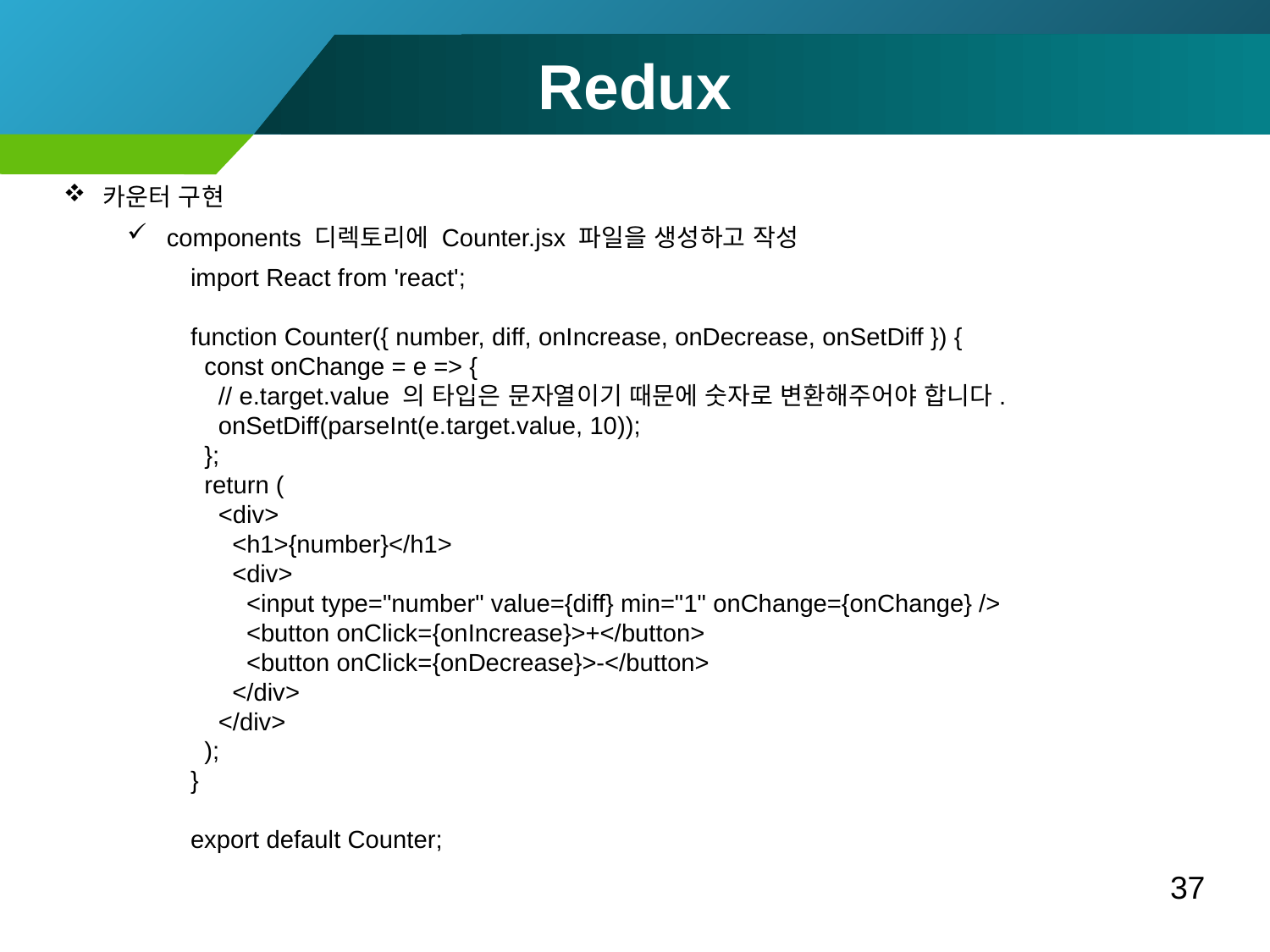

Redux
카운터 구현
components 디렉토리에 Counter.jsx 파일을 생성하고 작성
import React from 'react';

function Counter({ number, diff, onIncrease, onDecrease, onSetDiff }) {
  const onChange = e => {
    // e.target.value 의 타입은 문자열이기 때문에 숫자로 변환해주어야 합니다.
    onSetDiff(parseInt(e.target.value, 10));
  };
  return (
    <div>
      <h1>{number}</h1>
      <div>
        <input type="number" value={diff} min="1" onChange={onChange} />
        <button onClick={onIncrease}>+</button>
        <button onClick={onDecrease}>-</button>
      </div>
    </div>
  );
}

export default Counter;
37